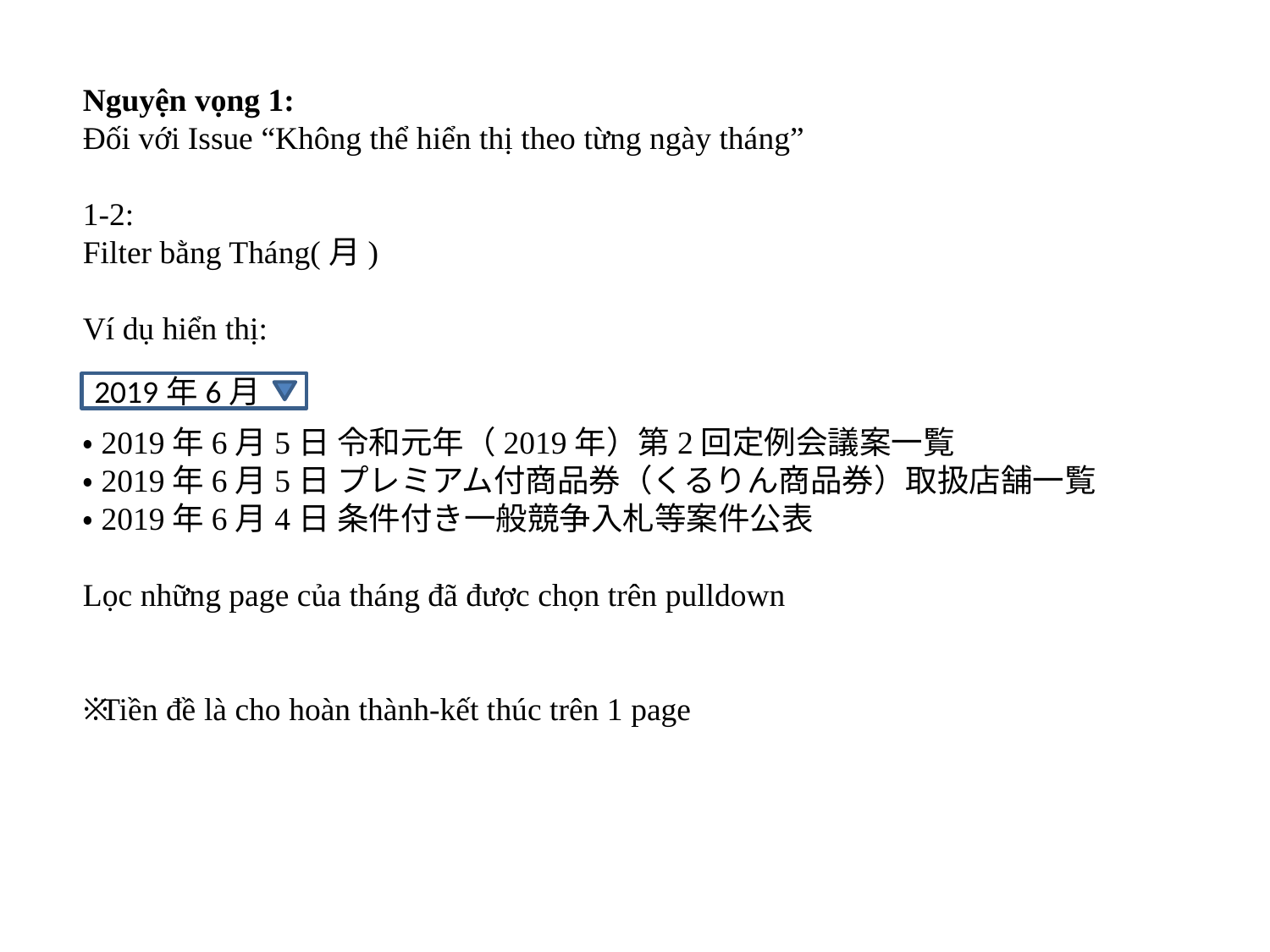

Nguyện vọng 1:
Đối với Issue “Không thể hiển thị theo từng ngày tháng”

1-2:
Filter bằng Tháng(月)

Ví dụ hiển thị:

・2019年6月5日 令和元年（2019年）第2回定例会議案一覧
・2019年6月5日 プレミアム付商品券（くるりん商品券）取扱店舗一覧
・2019年6月4日 条件付き一般競争入札等案件公表

Lọc những page của tháng đã được chọn trên pulldown

※Tiền đề là cho hoàn thành-kết thúc trên 1 page
2019年6月